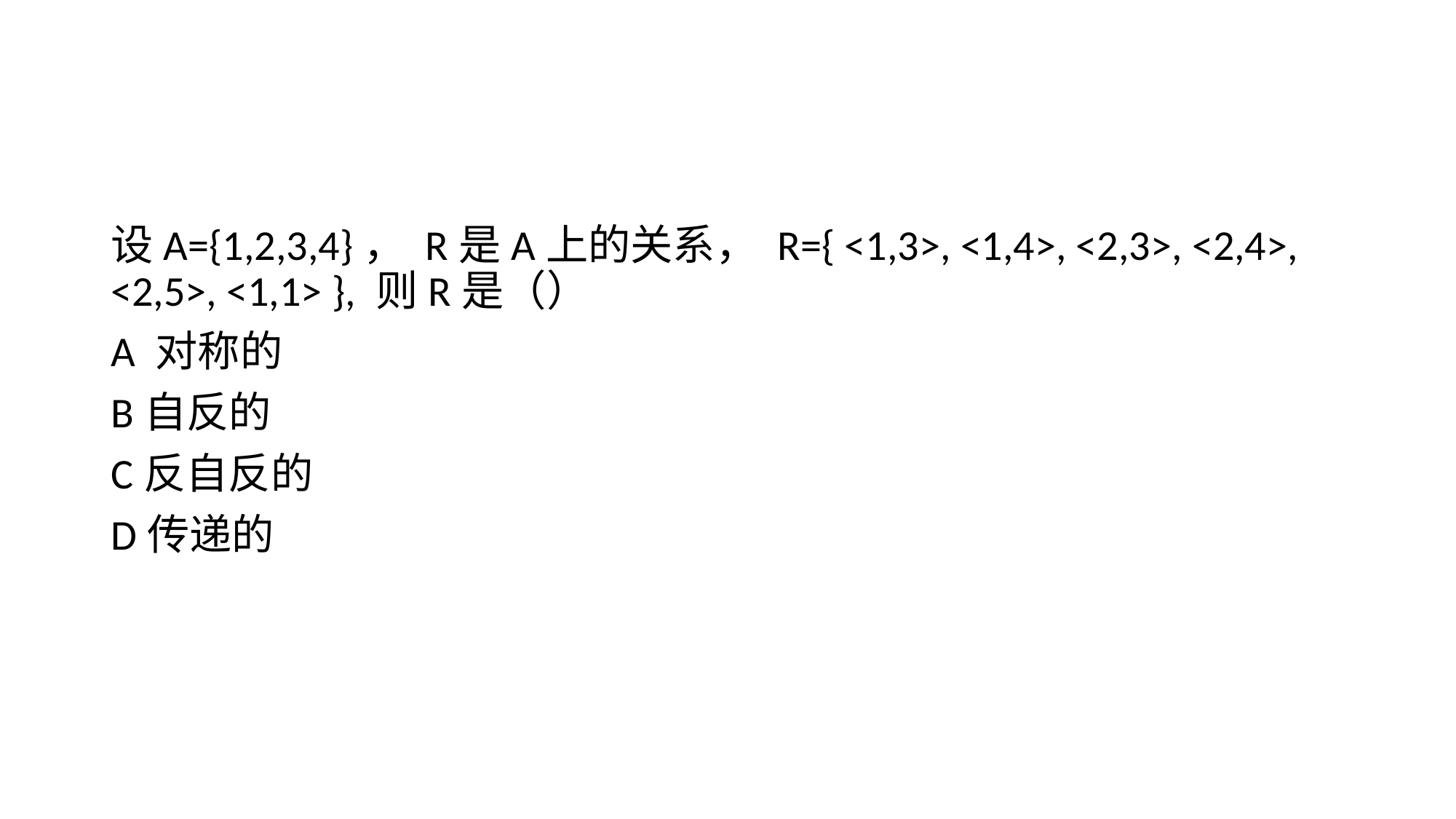

#
设A={1,2,3,4}， R是A上的关系， R={ <1,3>, <1,4>, <2,3>, <2,4>, <2,5>, <1,1> }, 则R是（）
A 对称的
B自反的
C反自反的
D传递的